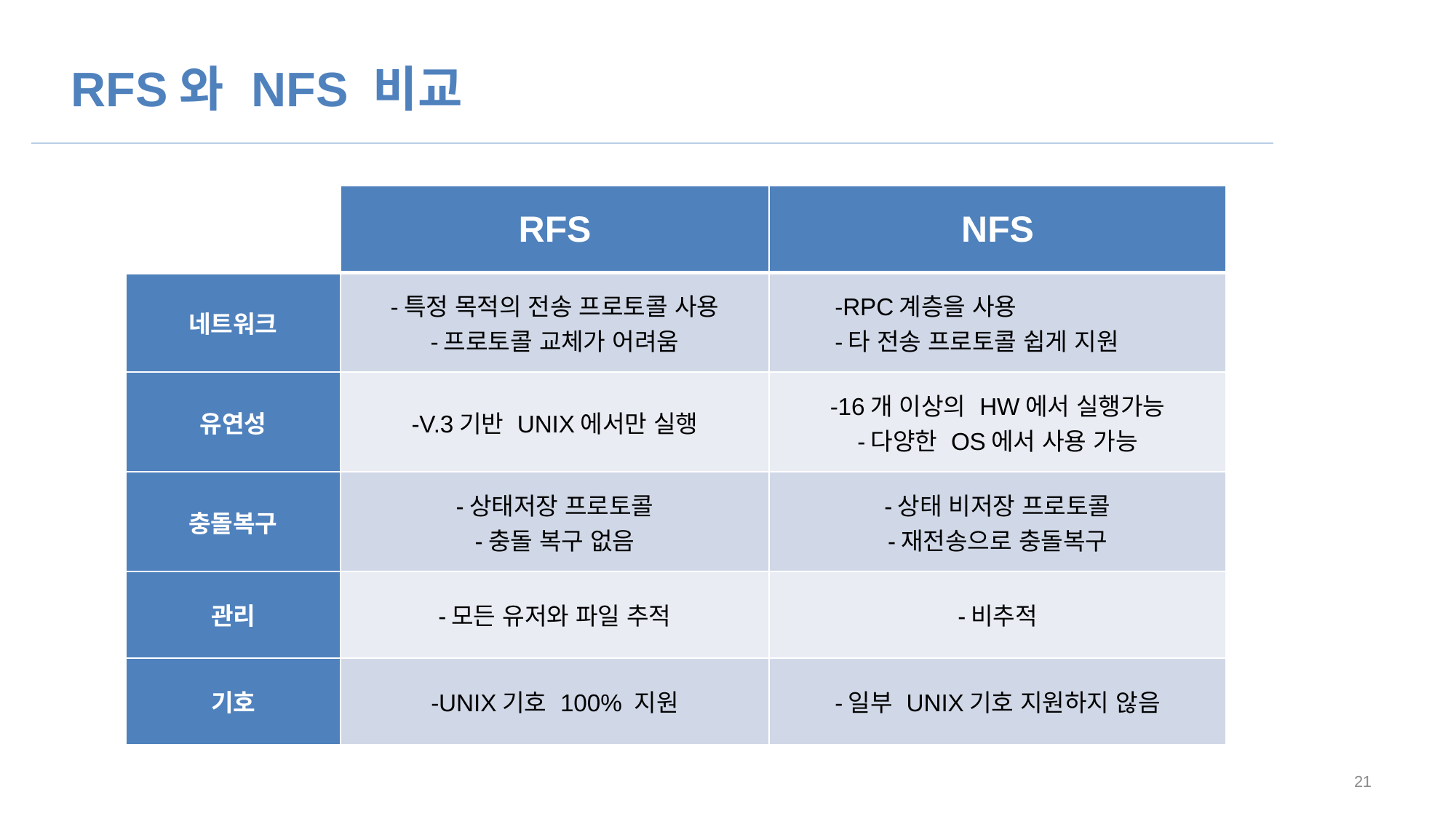

RFS와 NFS 비교
|  | RFS | NFS |
| --- | --- | --- |
| 네트워크 | -특정 목적의 전송 프로토콜 사용 -프로토콜 교체가 어려움 | -RPC계층을 사용 -타 전송 프로토콜 쉽게 지원 |
| 유연성 | -V.3기반 UNIX에서만 실행 | -16개 이상의 HW에서 실행가능 -다양한 OS에서 사용 가능 |
| 충돌복구 | -상태저장 프로토콜 -충돌 복구 없음 | -상태 비저장 프로토콜 -재전송으로 충돌복구 |
| 관리 | -모든 유저와 파일 추적 | -비추적 |
| 기호 | -UNIX기호 100% 지원 | -일부 UNIX기호 지원하지 않음 |
21